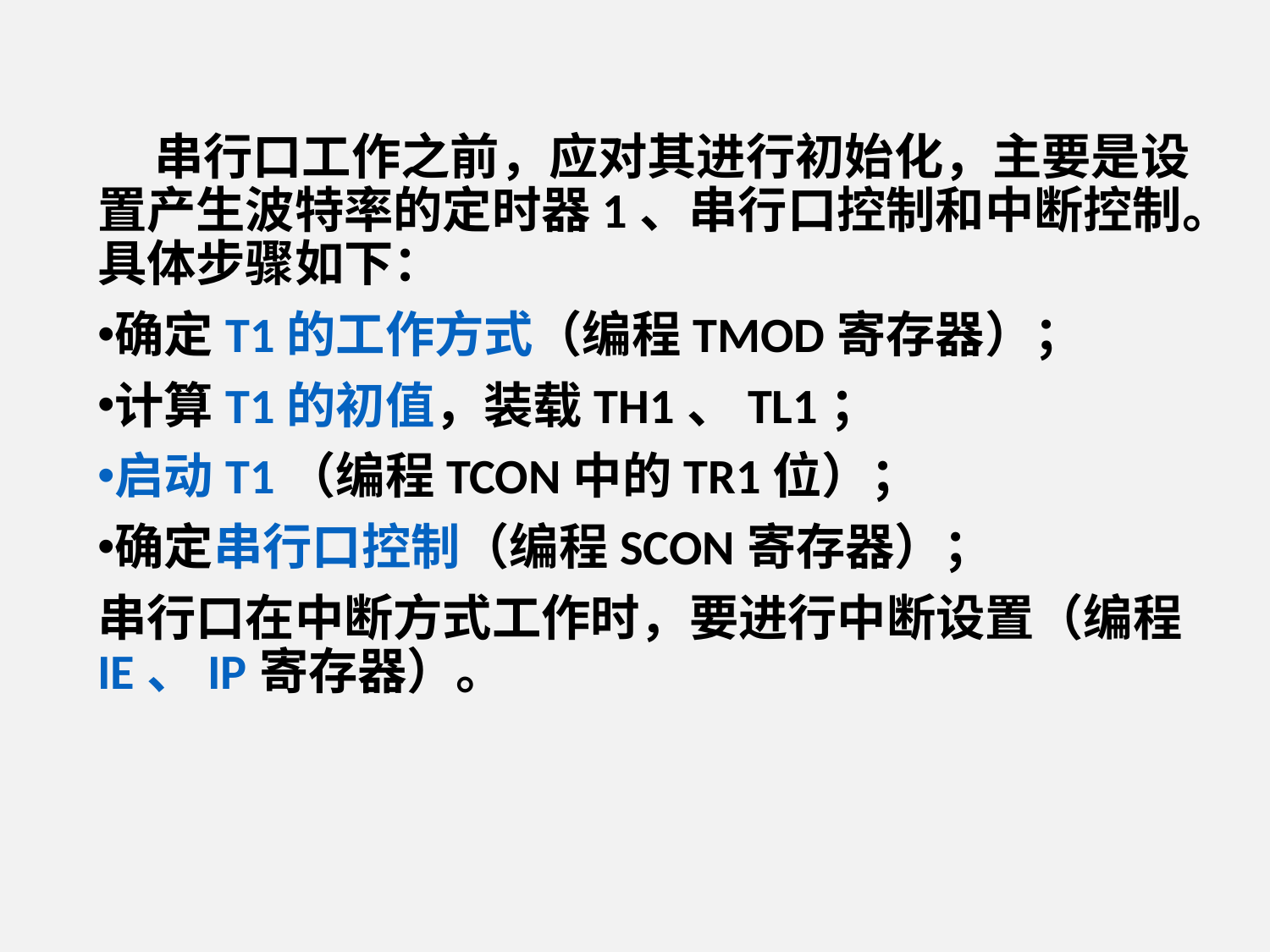

串行口工作之前，应对其进行初始化，主要是设置产生波特率的定时器1、串行口控制和中断控制。具体步骤如下：
确定T1的工作方式（编程TMOD寄存器）；
计算T1的初值，装载TH1、TL1；
启动T1（编程TCON中的TR1位）；
确定串行口控制（编程SCON寄存器）；
串行口在中断方式工作时，要进行中断设置（编程IE、IP寄存器）。